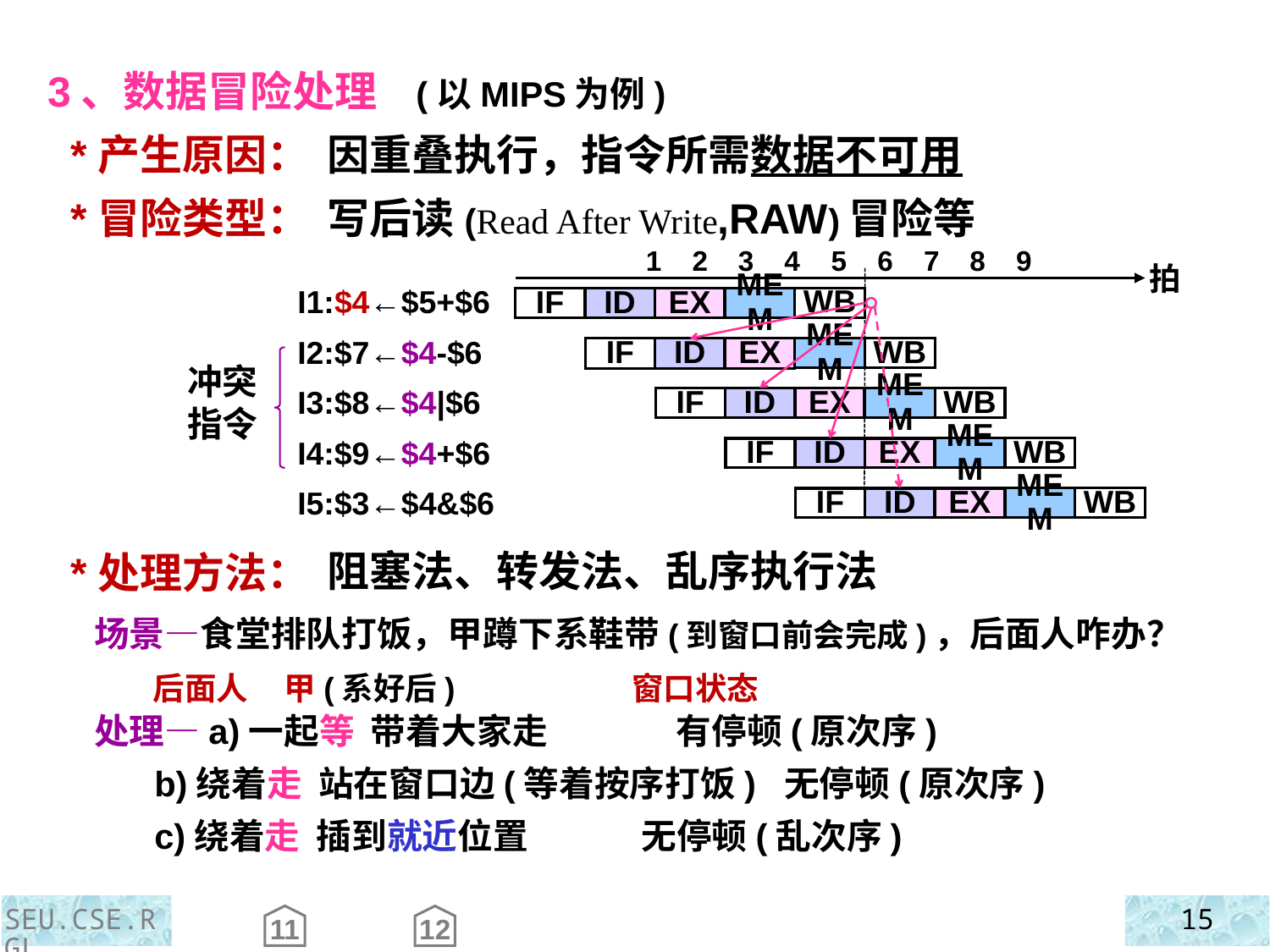

3、数据冒险处理   (以MIPS为例)
  *产生原因：
  *冒险类型：

  *处理方法：
因重叠执行，指令所需数据不可用
写后读(Read After Write,RAW)冒险等
1    2    3    4    5    6    7    8    9
拍
I1:$4←$5+$6
I2:$7←$4-$6
I3:$8←$4|$6
I4:$9←$4+$6
I5:$3←$4&$6

MEM
WB
ID
IF
EX

MEM
WB
ID
IF
EX
MEM
WB
ID
IF
EX
MEM
WB
ID
IF
EX
MEM
WB
ID
IF
EX

冲突指令
阻塞法、转发法、乱序执行法
      场景—食堂排队打饭，甲蹲下系鞋带(到窗口前会完成)，后面人咋办？
               后面人     甲(系好后)                   窗口状态
      处理—a)一起等  带着大家走                有停顿(原次序)
            b)绕着走  站在窗口边(等着按序打饭)  无停顿(原次序)
            c)绕着走  插到就近位置              无停顿(乱次序)
SEU.CSE.RGL
15
11
12